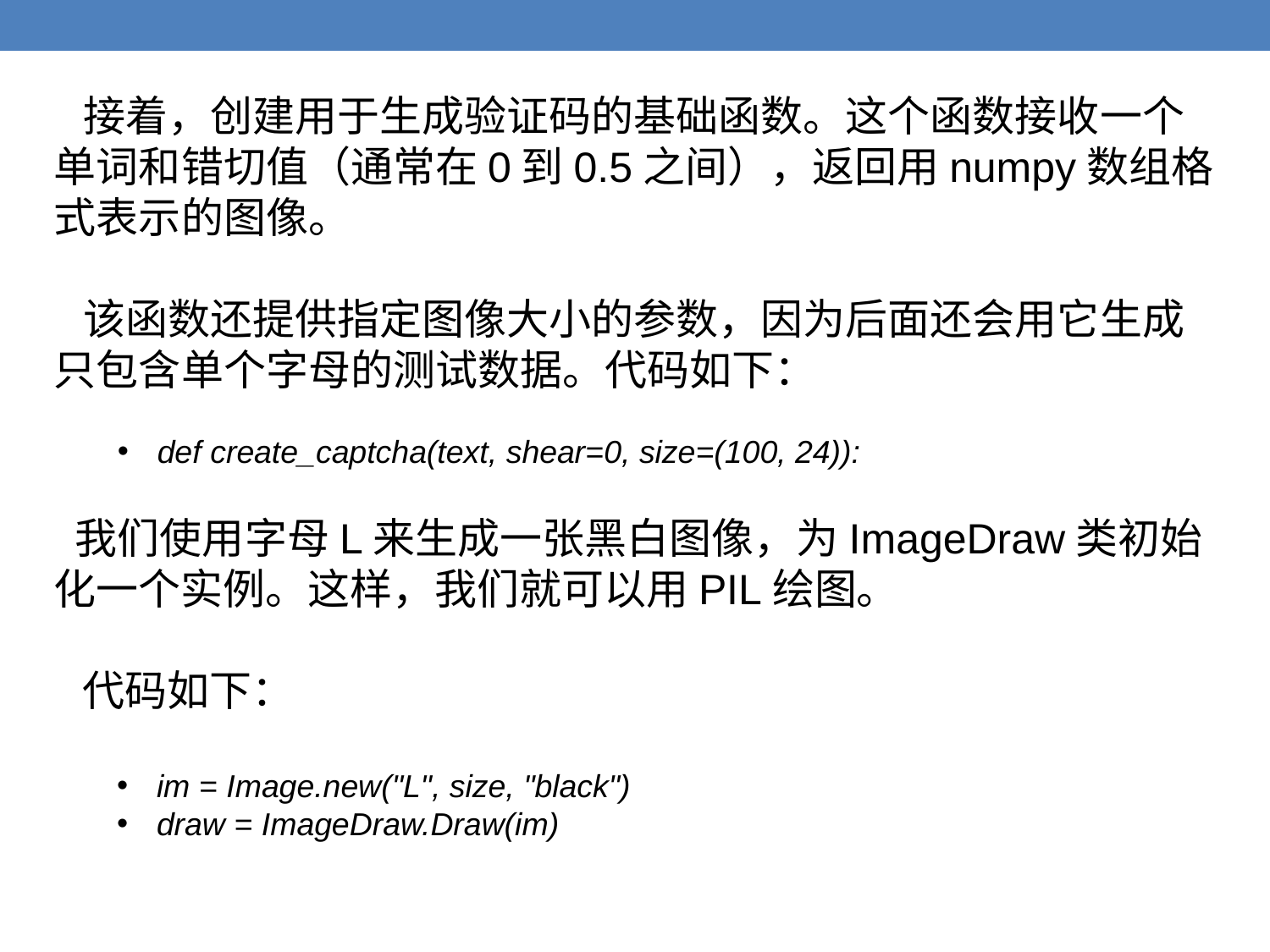

接着，创建用于生成验证码的基础函数。这个函数接收一个单词和错切值（通常在0到0.5之间），返回用numpy数组格式表示的图像。

  该函数还提供指定图像大小的参数，因为后面还会用它生成只包含单个字母的测试数据。代码如下：

def create_captcha(text, shear=0, size=(100, 24)):

  我们使用字母L来生成一张黑白图像，为ImageDraw类初始化一个实例。这样，我们就可以用PIL绘图。

  代码如下：

im = Image.new("L", size, "black")
draw = ImageDraw.Draw(im)